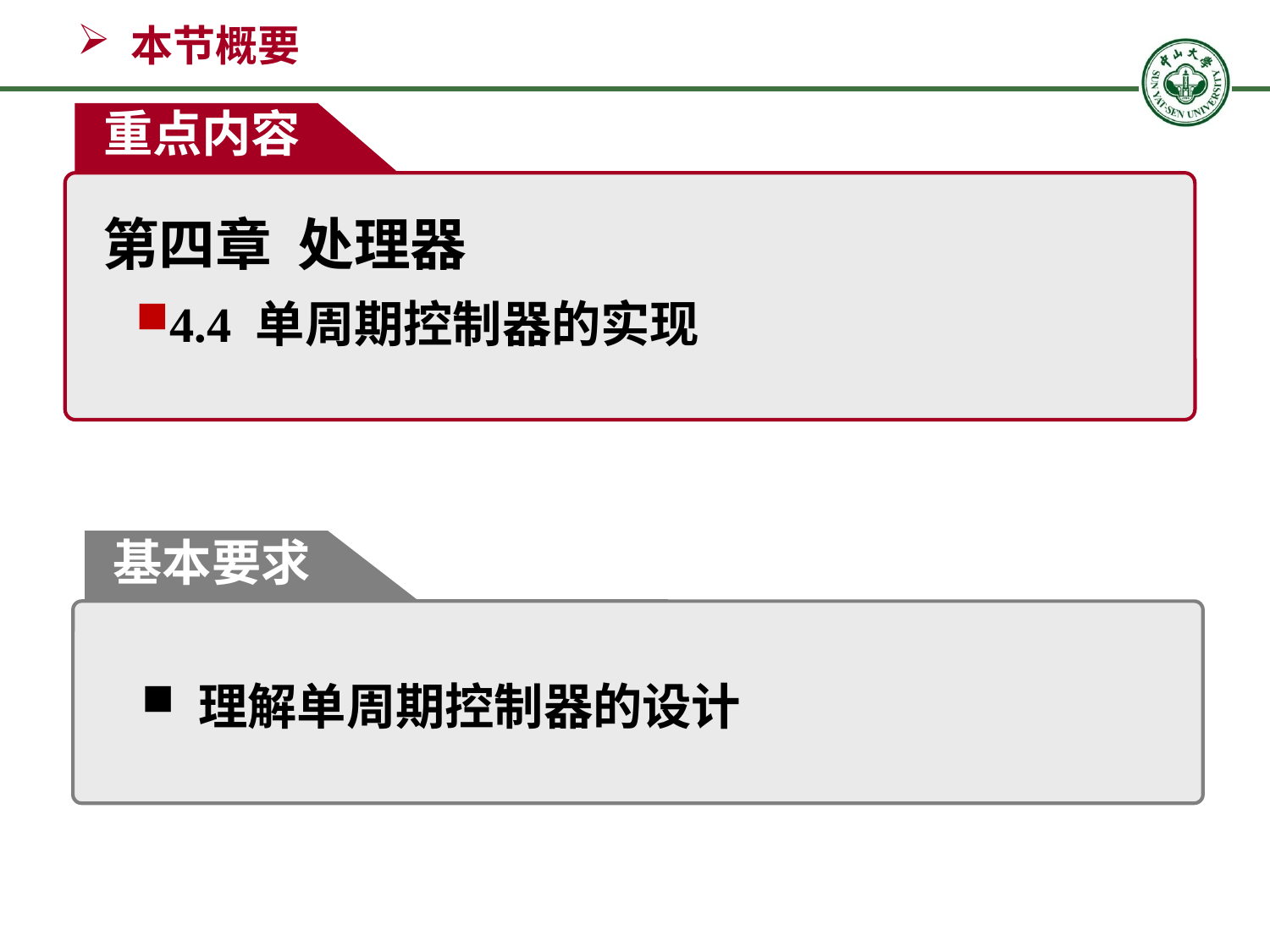

本节概要
重点内容

第四章  处理器
4.4 单周期控制器的实现

基本要求

 理解单周期控制器的设计